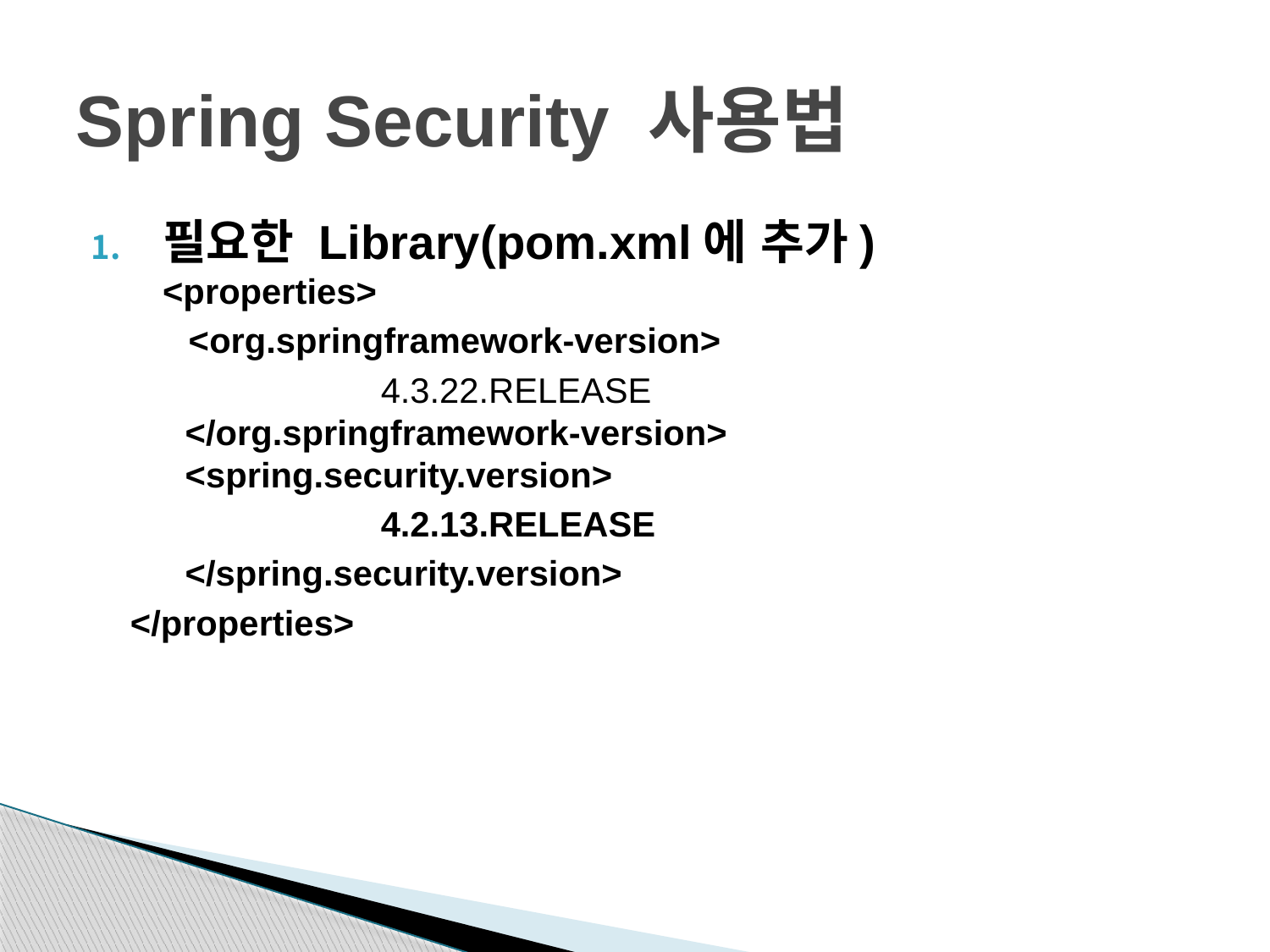

# Spring Security 사용법
필요한 Library(pom.xml에 추가)
<properties>
          <org.springframework-version>
			4.3.22.RELEASE
      </org.springframework-version>
      <spring.security.version>
			4.2.13.RELEASE
	      </spring.security.version>
    </properties>